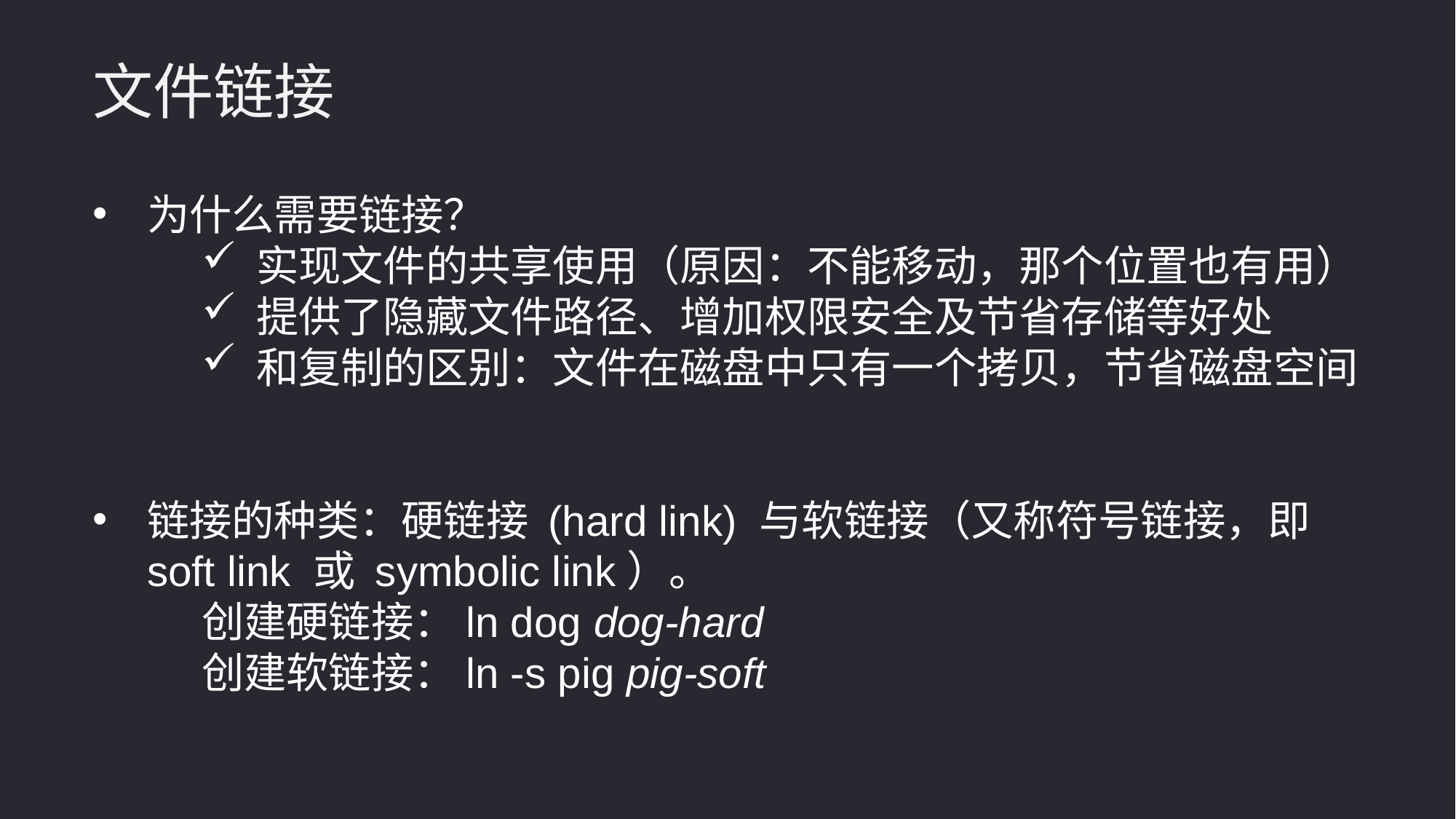

文件链接
为什么需要链接？
实现文件的共享使用（原因：不能移动，那个位置也有用）
提供了隐藏文件路径、增加权限安全及节省存储等好处
和复制的区别：文件在磁盘中只有一个拷贝，节省磁盘空间

链接的种类：硬链接 (hard link) 与软链接（又称符号链接，即 soft link 或 symbolic link）。
创建硬链接：ln dog dog-hard
创建软链接：ln -s pig pig-soft